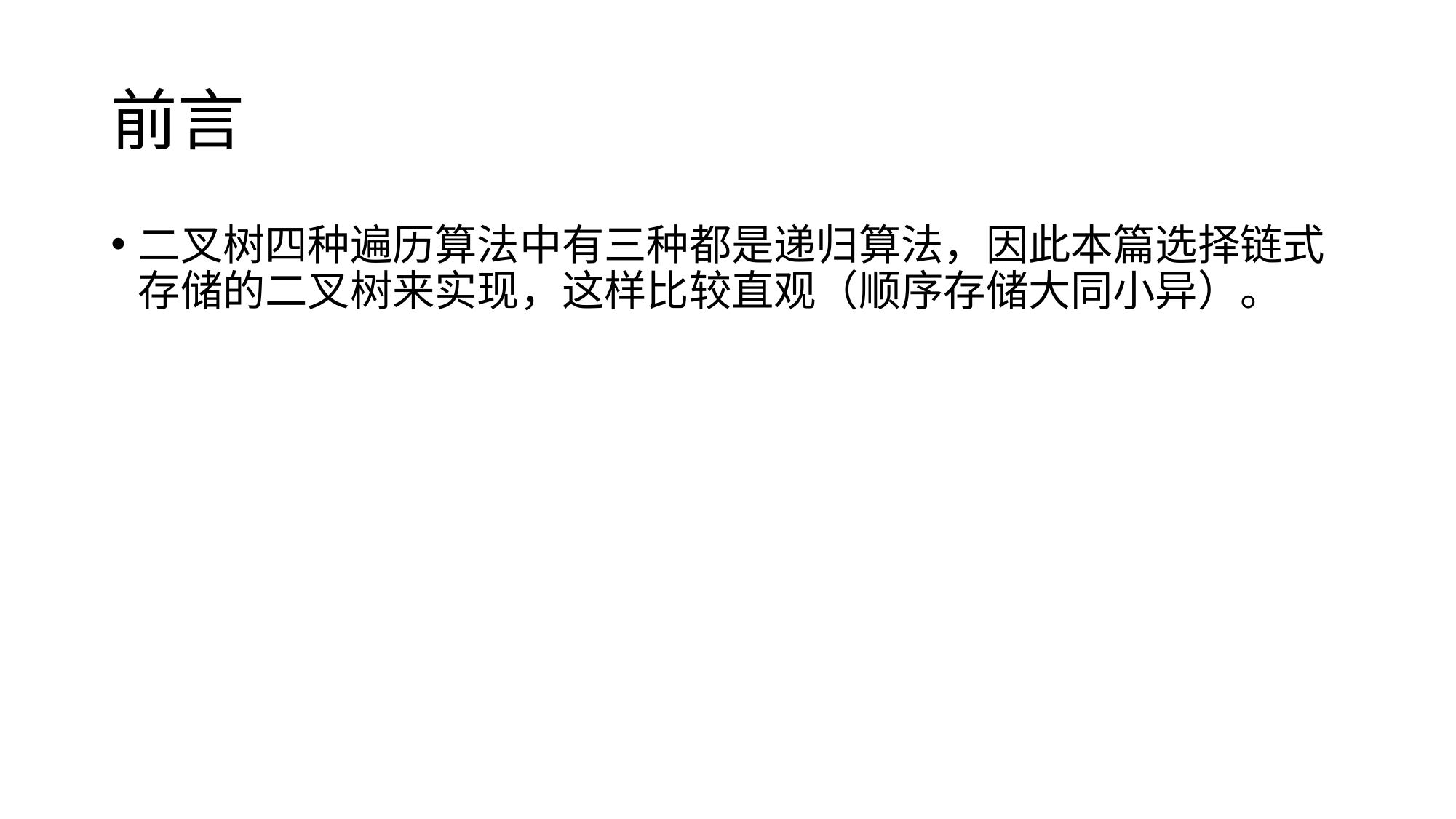

# 前言
二叉树四种遍历算法中有三种都是递归算法，因此本篇选择链式存储的二叉树来实现，这样比较直观（顺序存储大同小异）。